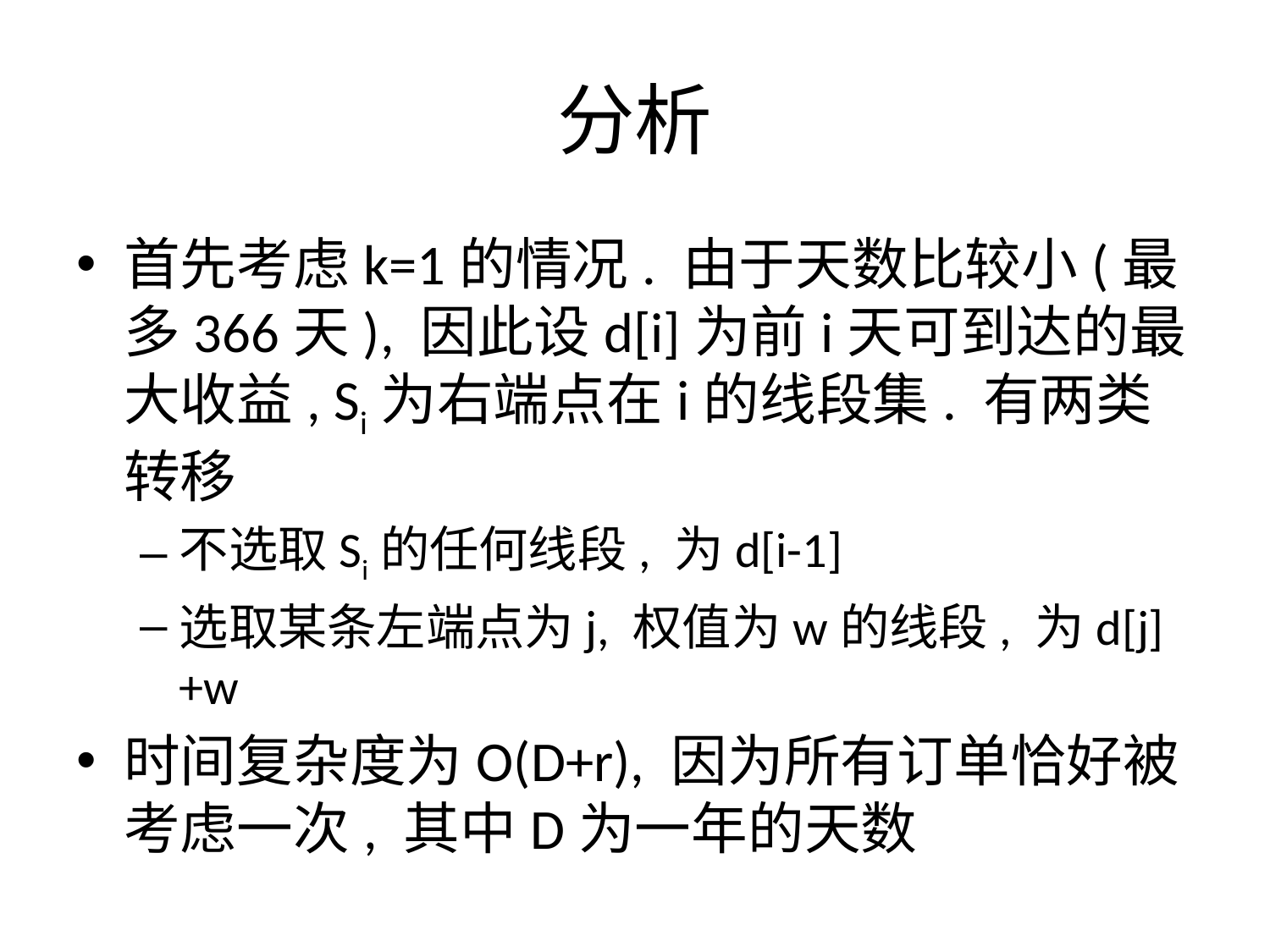

# 分析
首先考虑k=1的情况. 由于天数比较小(最多366天), 因此设d[i]为前i天可到达的最大收益, Si为右端点在i的线段集. 有两类转移
不选取Si的任何线段, 为d[i-1]
选取某条左端点为j, 权值为w的线段, 为d[j]+w
时间复杂度为O(D+r), 因为所有订单恰好被考虑一次, 其中D为一年的天数